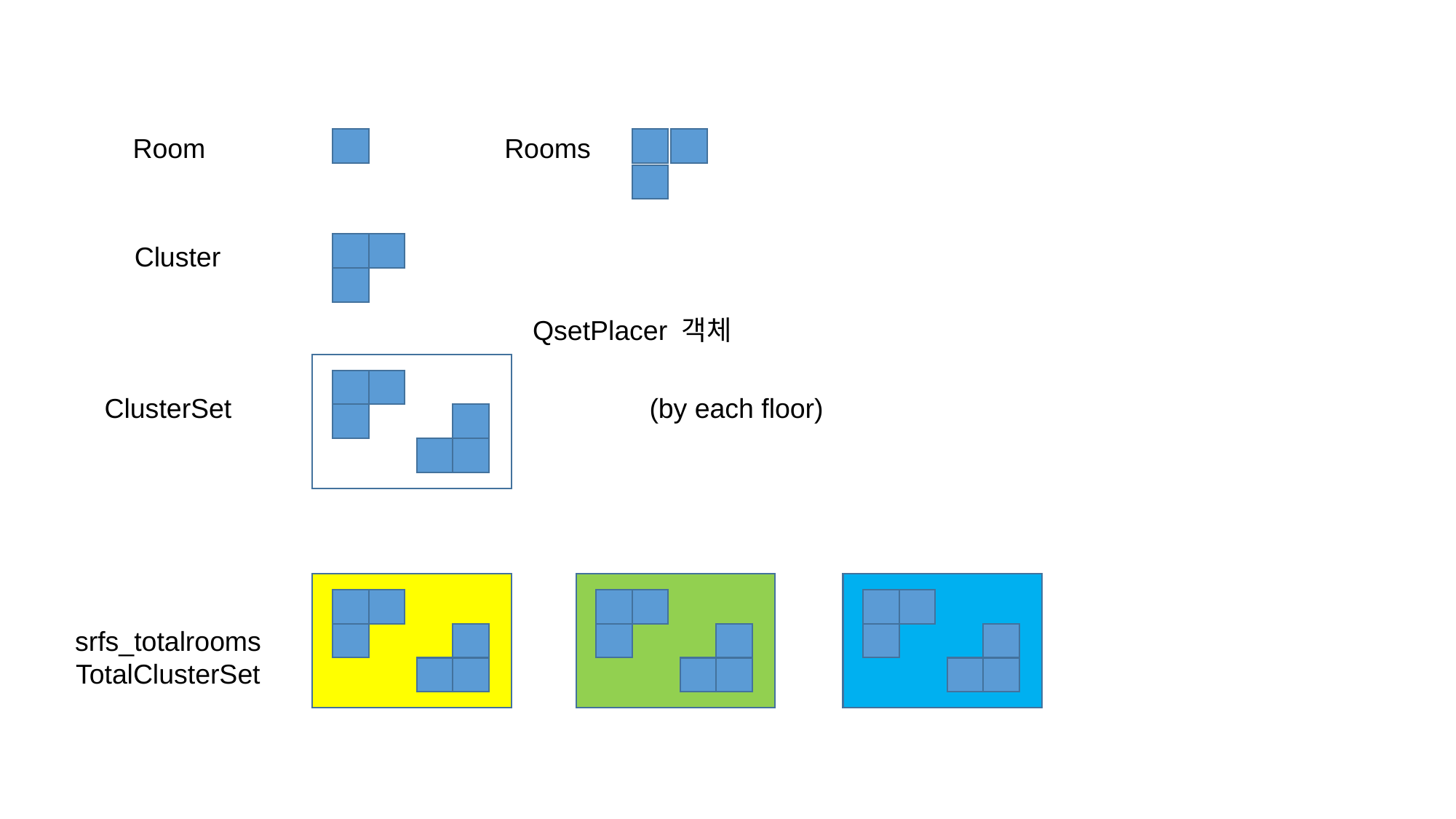

Room
Rooms

Cluster

QsetPlacer 객체

ClusterSet
(by each floor)

srfs_totalrooms
TotalClusterSet